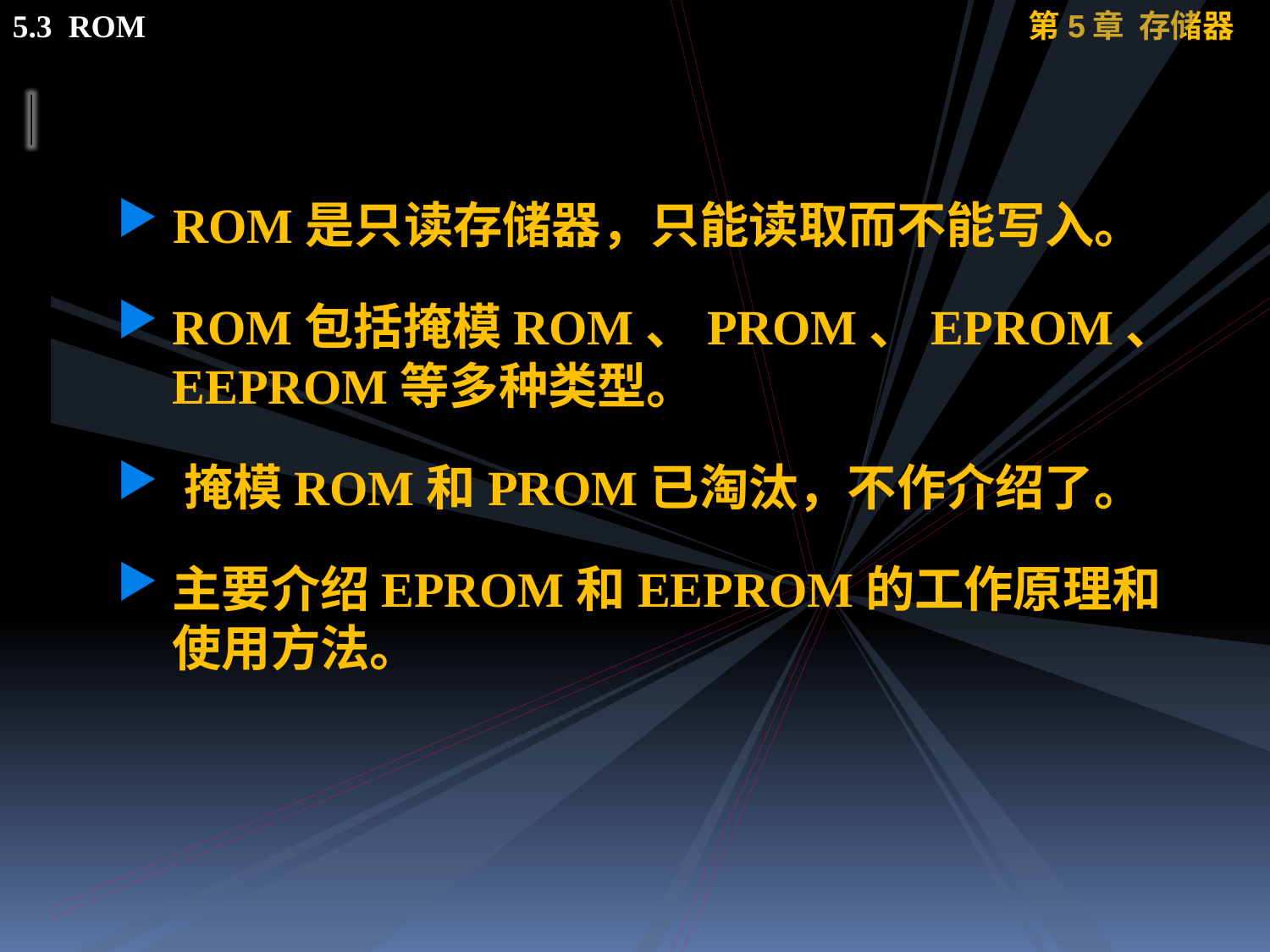

#
 ROM是只读存储器，只能读取而不能写入。
ROM包括掩模ROM、PROM、EPROM、EEPROM等多种类型。
 掩模ROM和PROM已淘汰，不作介绍了。
主要介绍EPROM和EEPROM的工作原理和使用方法。